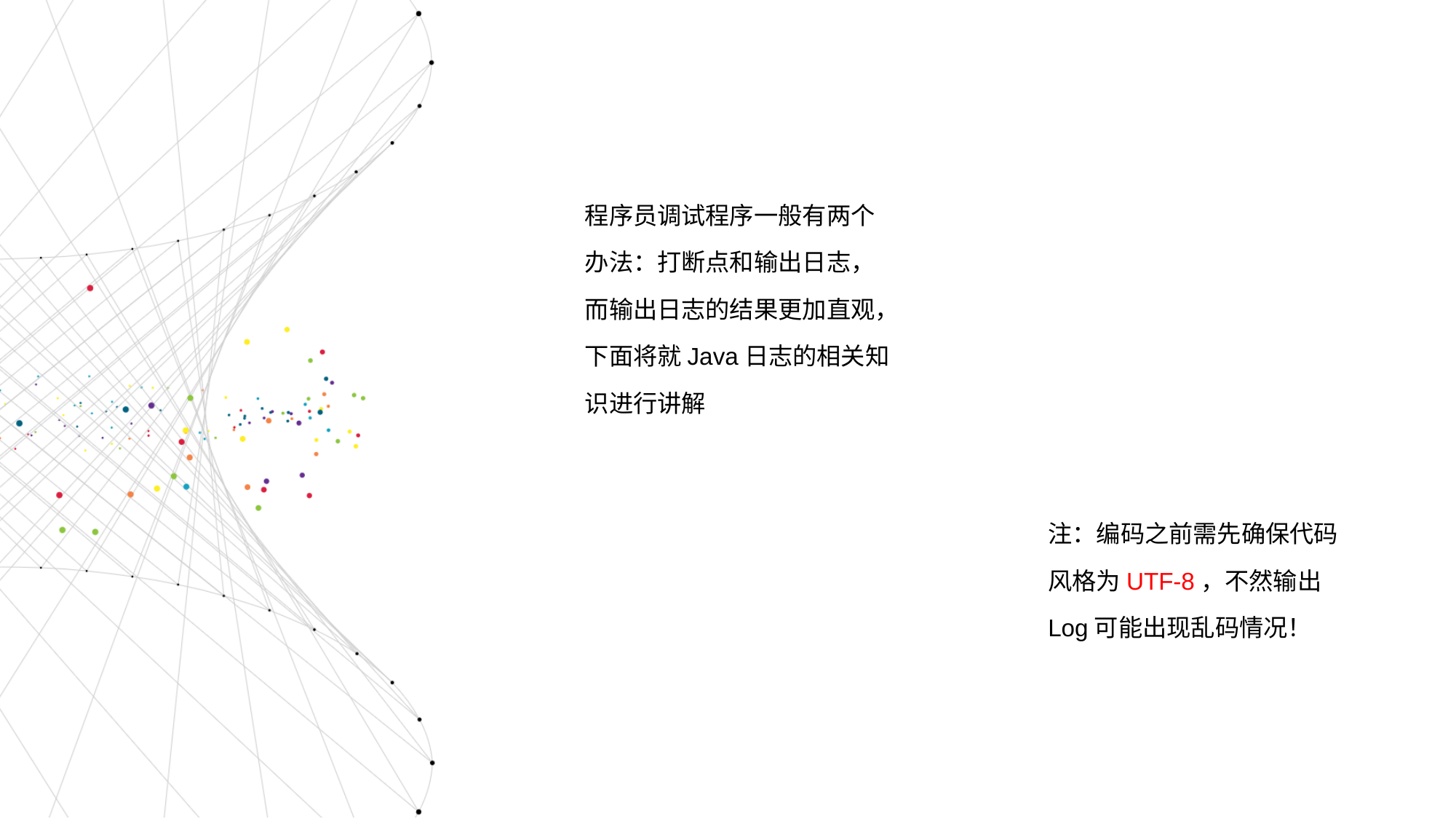

程序员调试程序一般有两个
办法：打断点和输出日志，
而输出日志的结果更加直观，
下面将就Java日志的相关知
识进行讲解
注：编码之前需先确保代码
风格为UTF-8，不然输出
Log可能出现乱码情况！